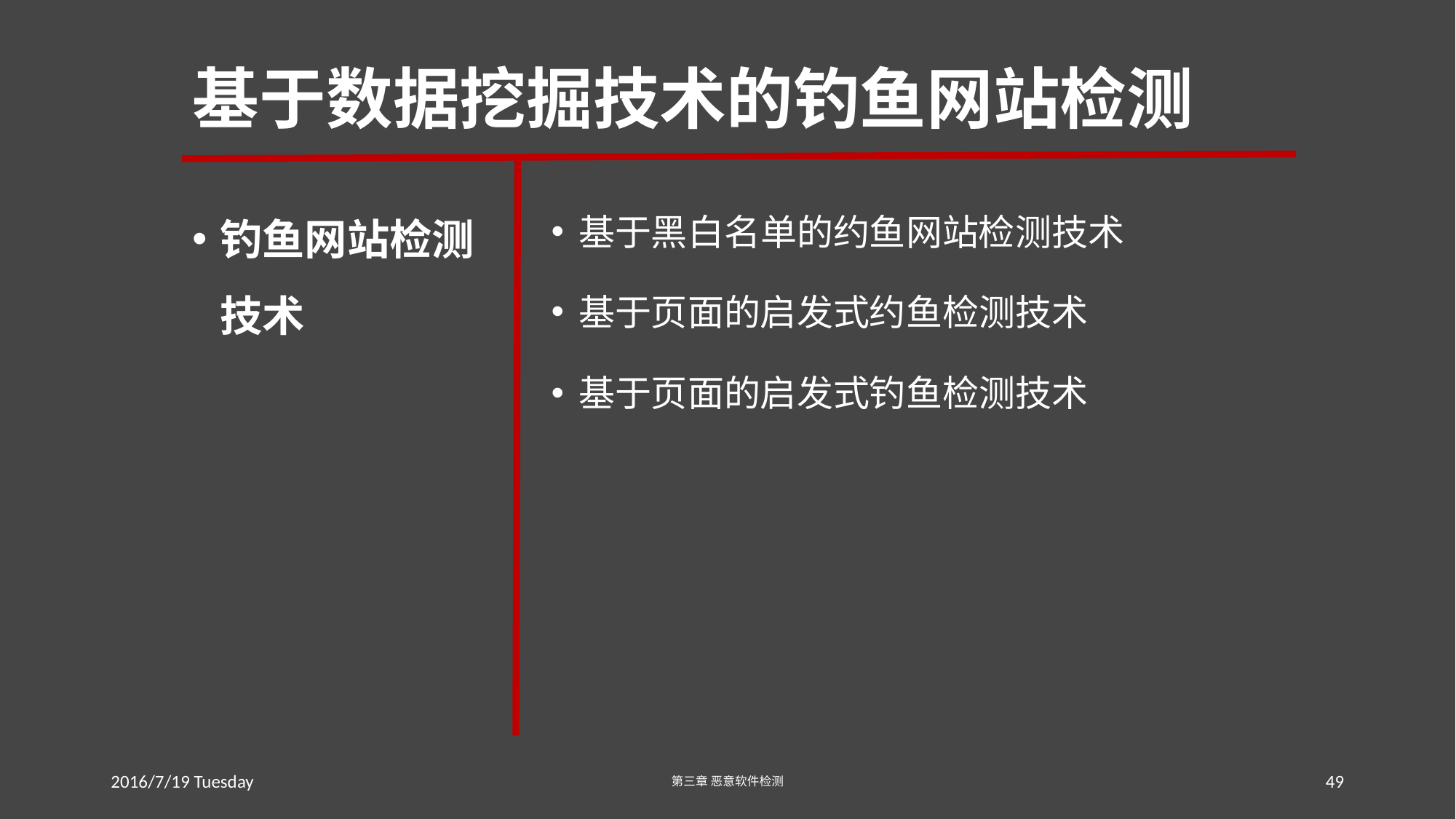

# 基于数据挖掘技术的钓鱼网站检测
钓鱼网站检测技术
基于黑白名单的约鱼网站检测技术
基于页面的启发式约鱼检测技术
基于页面的启发式钓鱼检测技术
2016/7/19 Tuesday
第三章 恶意软件检测
49